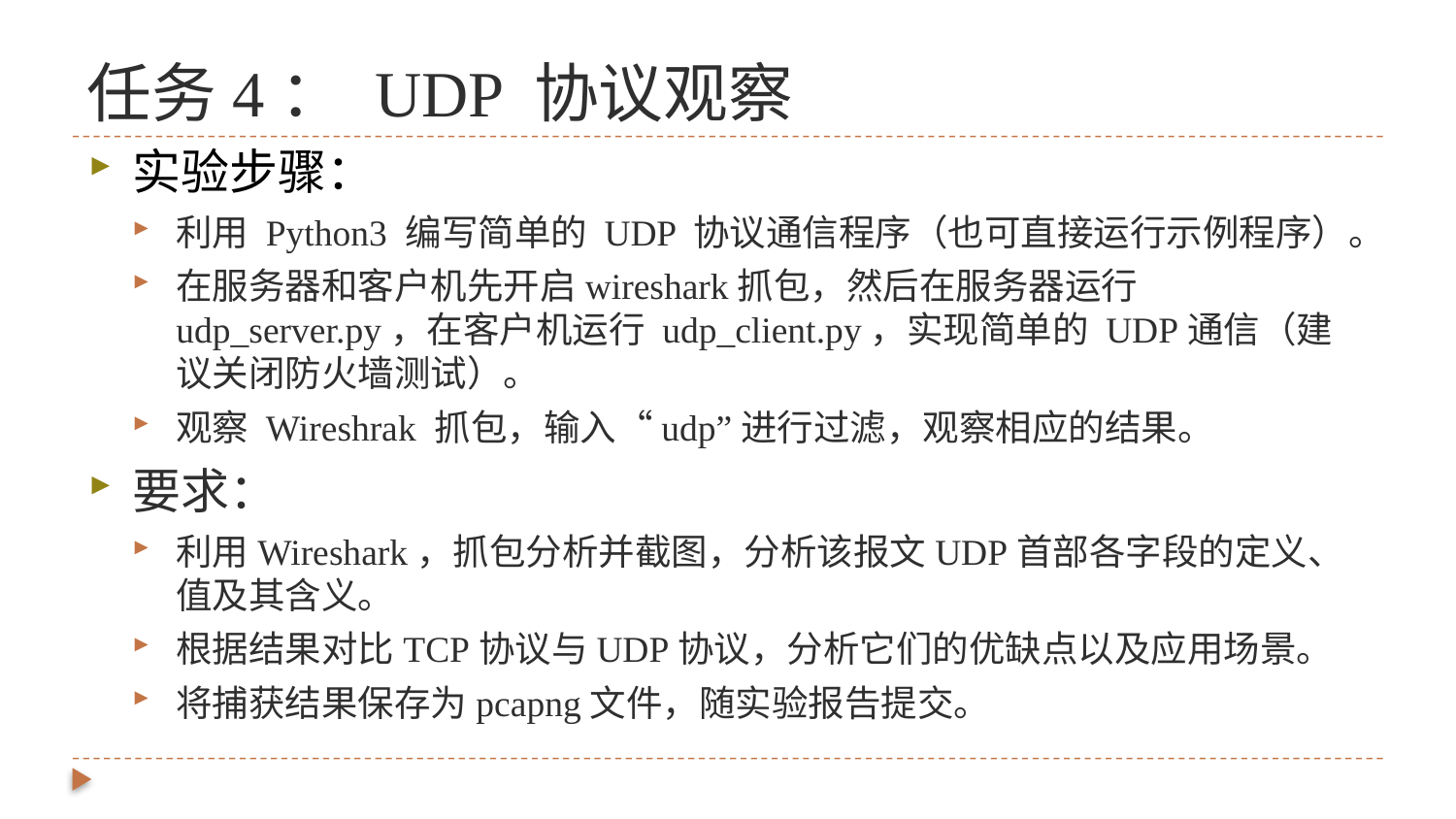

# 任务4： UDP 协议观察
实验步骤：
利用 Python3 编写简单的 UDP 协议通信程序（也可直接运行示例程序）。
在服务器和客户机先开启wireshark抓包，然后在服务器运行 udp_server.py，在客户机运行 udp_client.py，实现简单的 UDP通信（建议关闭防火墙测试）。
观察 Wireshrak 抓包，输入“udp”进行过滤，观察相应的结果。
要求：
利用Wireshark，抓包分析并截图，分析该报文UDP首部各字段的定义、值及其含义。
根据结果对比TCP协议与UDP协议，分析它们的优缺点以及应用场景。
将捕获结果保存为pcapng文件，随实验报告提交。